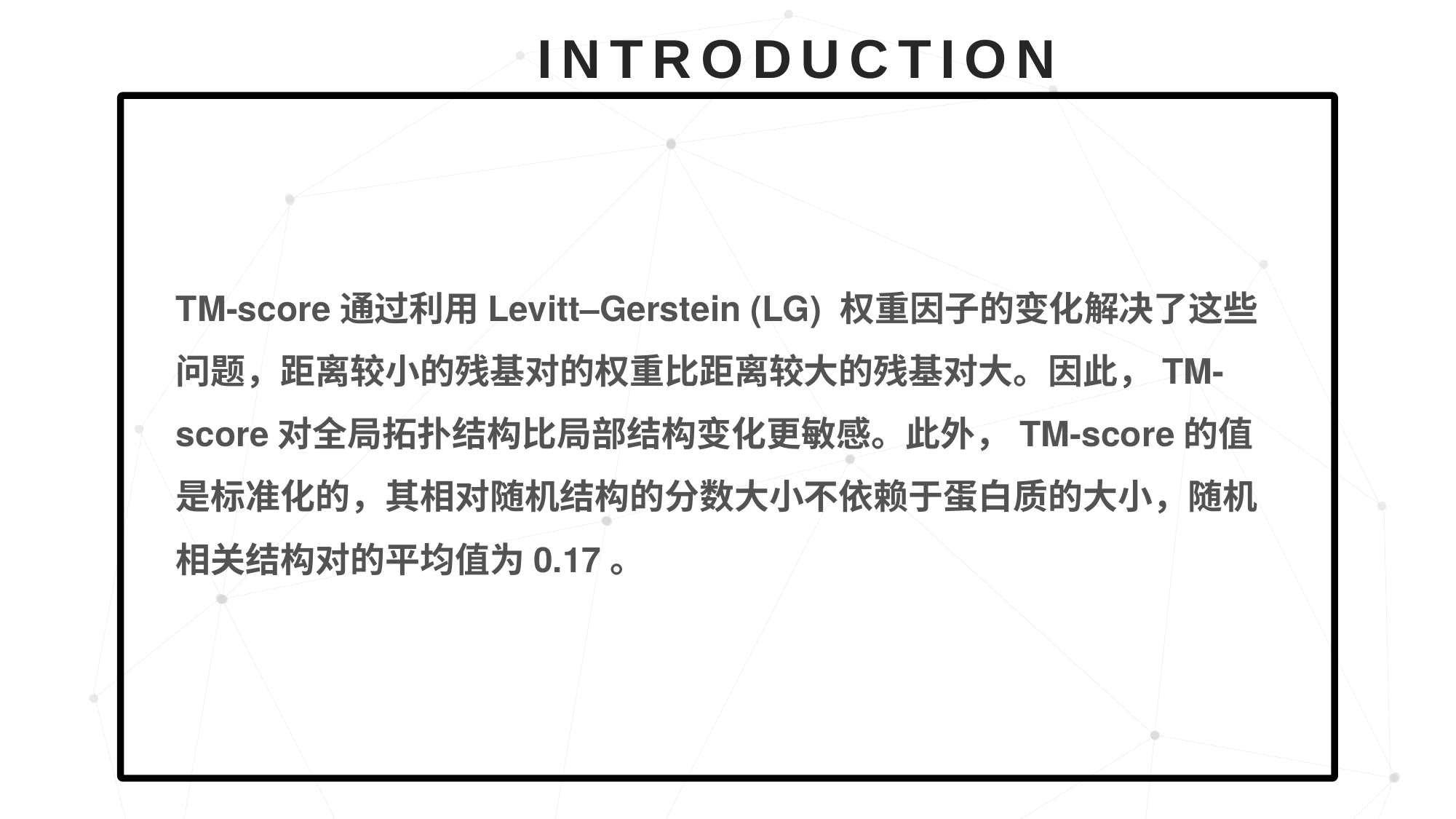

INTRODUCTION

TM-score通过利用Levitt–Gerstein (LG) 权重因子的变化解决了这些问题，距离较小的残基对的权重比距离较大的残基对大。因此，TM-score对全局拓扑结构比局部结构变化更敏感。此外，TM-score的值是标准化的，其相对随机结构的分数大小不依赖于蛋白质的大小，随机相关结构对的平均值为0.17。